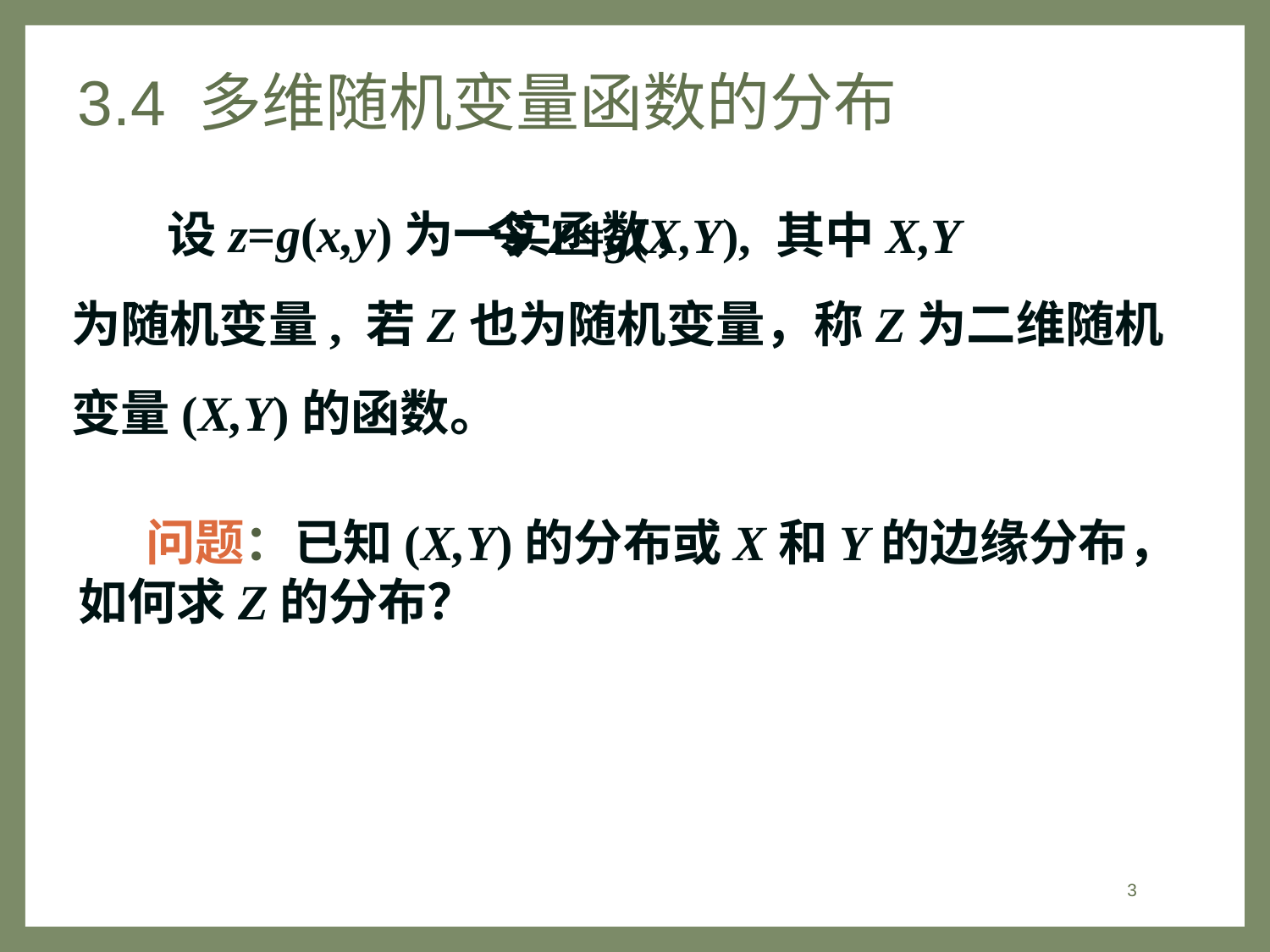

# 3.4 多维随机变量函数的分布
                                    令Z=g(X,Y), 其中X,Y
为随机变量, 若Z也为随机变量，称Z为二维随机
变量(X,Y)的函数。
设z=g(x,y)为一实函数，
     问题：已知(X,Y)的分布或X和Y的边缘分布，
如何求Z的分布？
3